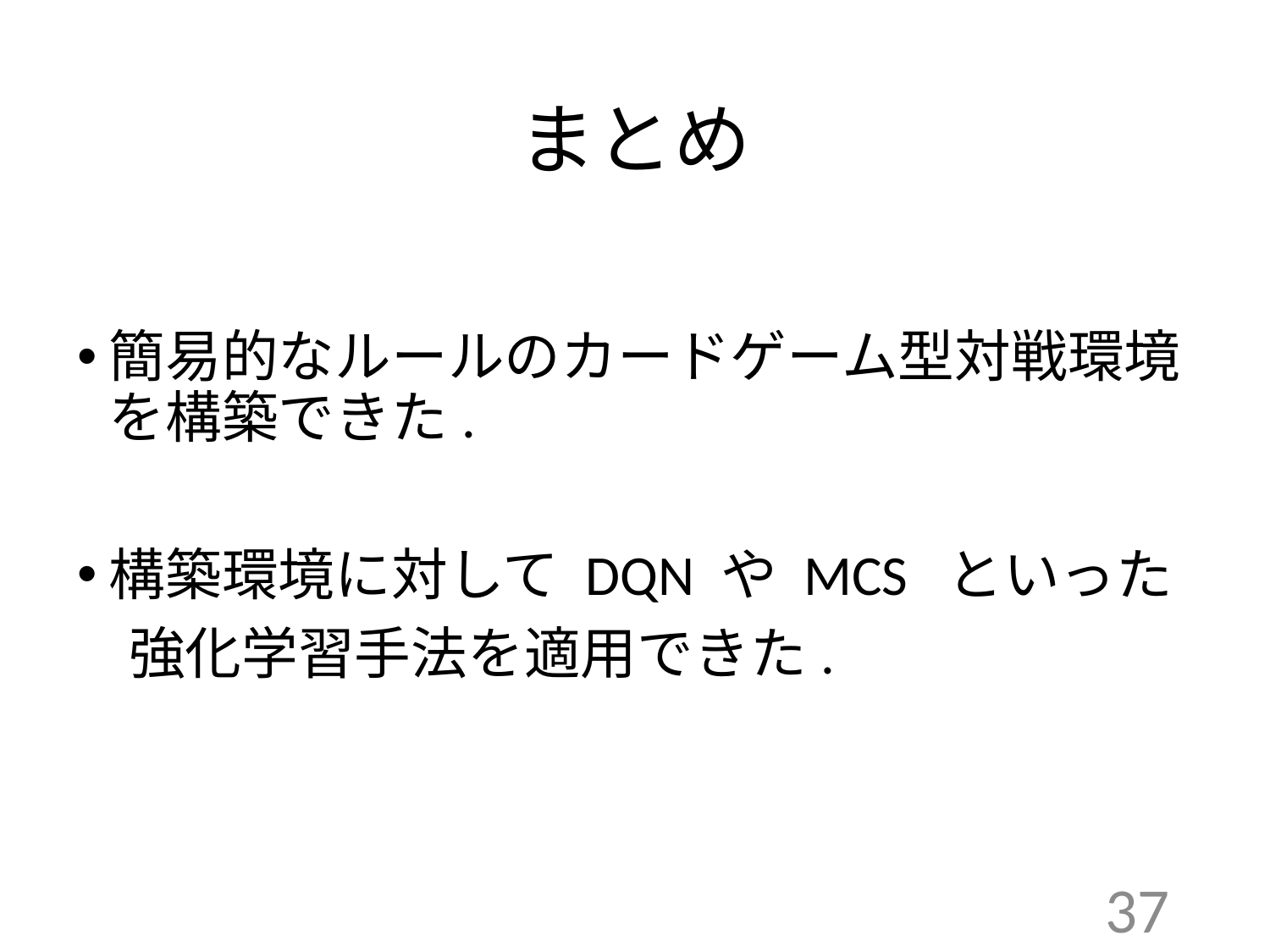

# まとめ

簡易的なルールのカードゲーム型対戦環境を構築できた.

構築環境に対して DQN や MCS  といった
   強化学習手法を適用できた.
37